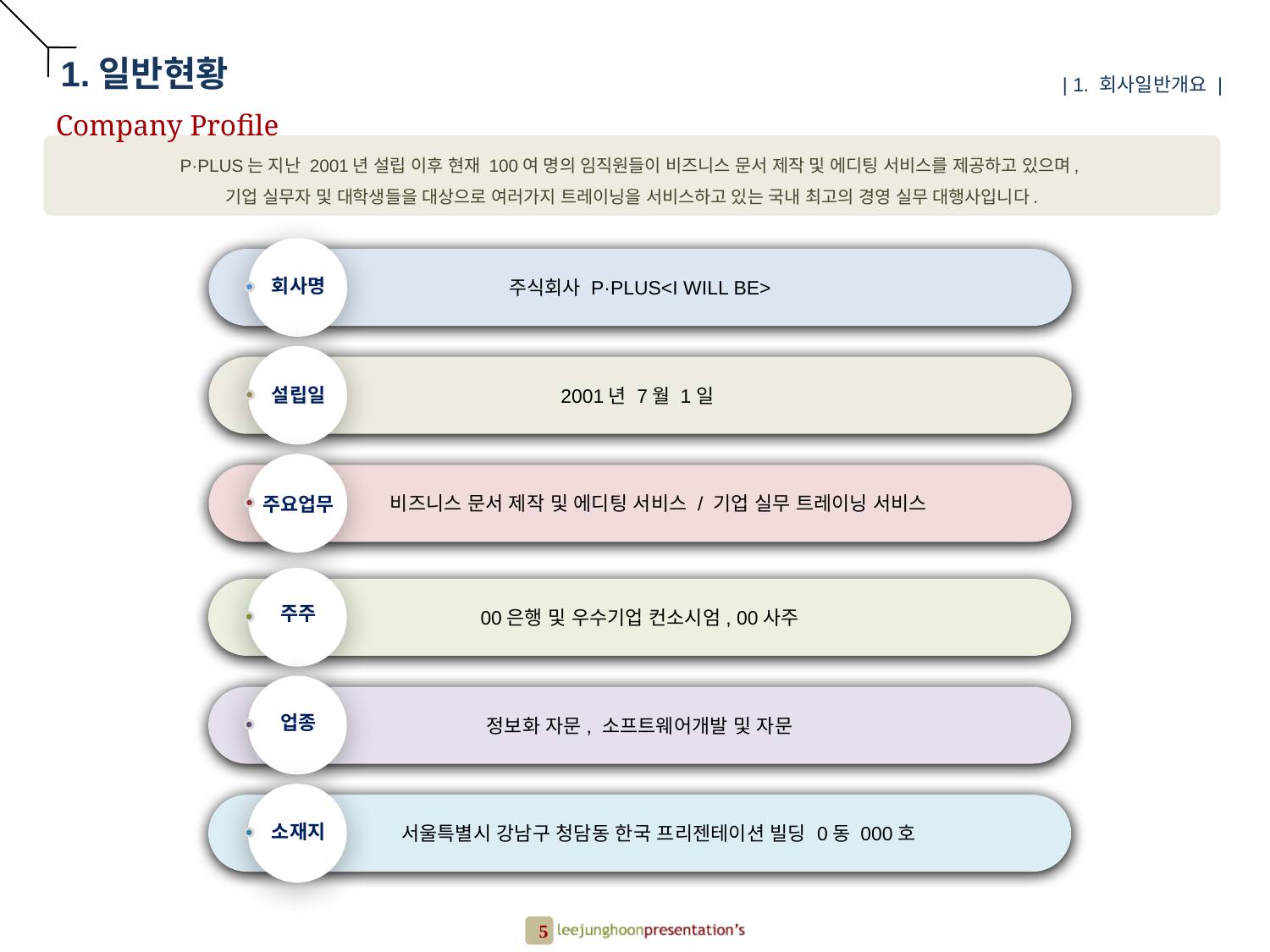

주식회사 P·PLUS<I WILL BE>
회사명

2001년 7월 1일
설립일

      비즈니스 문서 제작 및 에디팅 서비스 / 기업 실무 트레이닝 서비스
주요업무

00은행 및 우수기업 컨소시엄, 00사주
주주

정보화 자문, 소프트웨어개발 및 자문
업종

      서울특별시 강남구 청담동 한국 프리젠테이션 빌딩 0동 000호
소재지